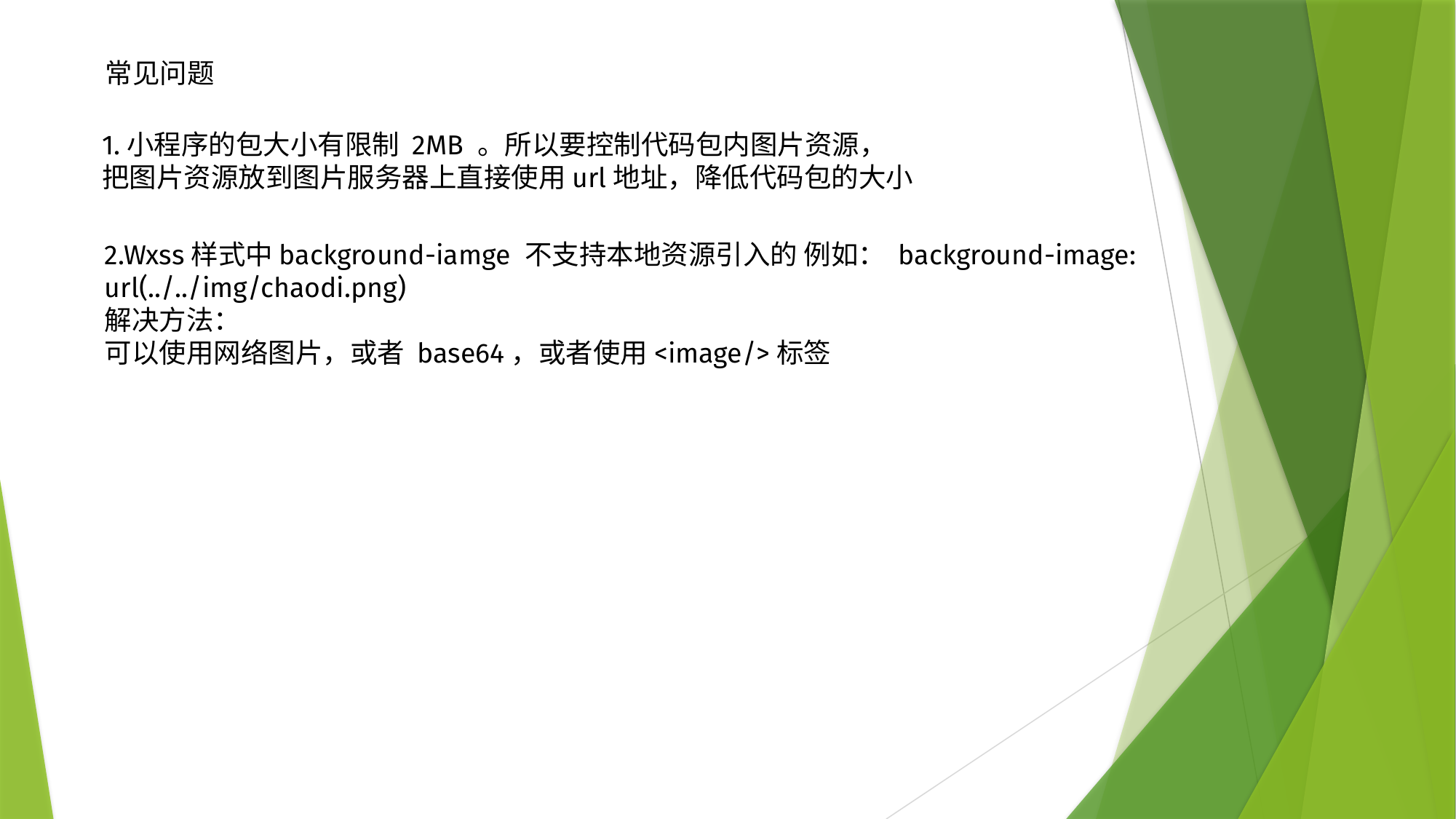

常见问题
1.小程序的包大小有限制 2MB 。所以要控制代码包内图片资源，
把图片资源放到图片服务器上直接使用url地址，降低代码包的大小

2.Wxss样式中background-iamge 不支持本地资源引入的 例如： background-image: url(../../img/chaodi.png)
解决方法：
可以使用网络图片，或者 base64，或者使用<image/>标签